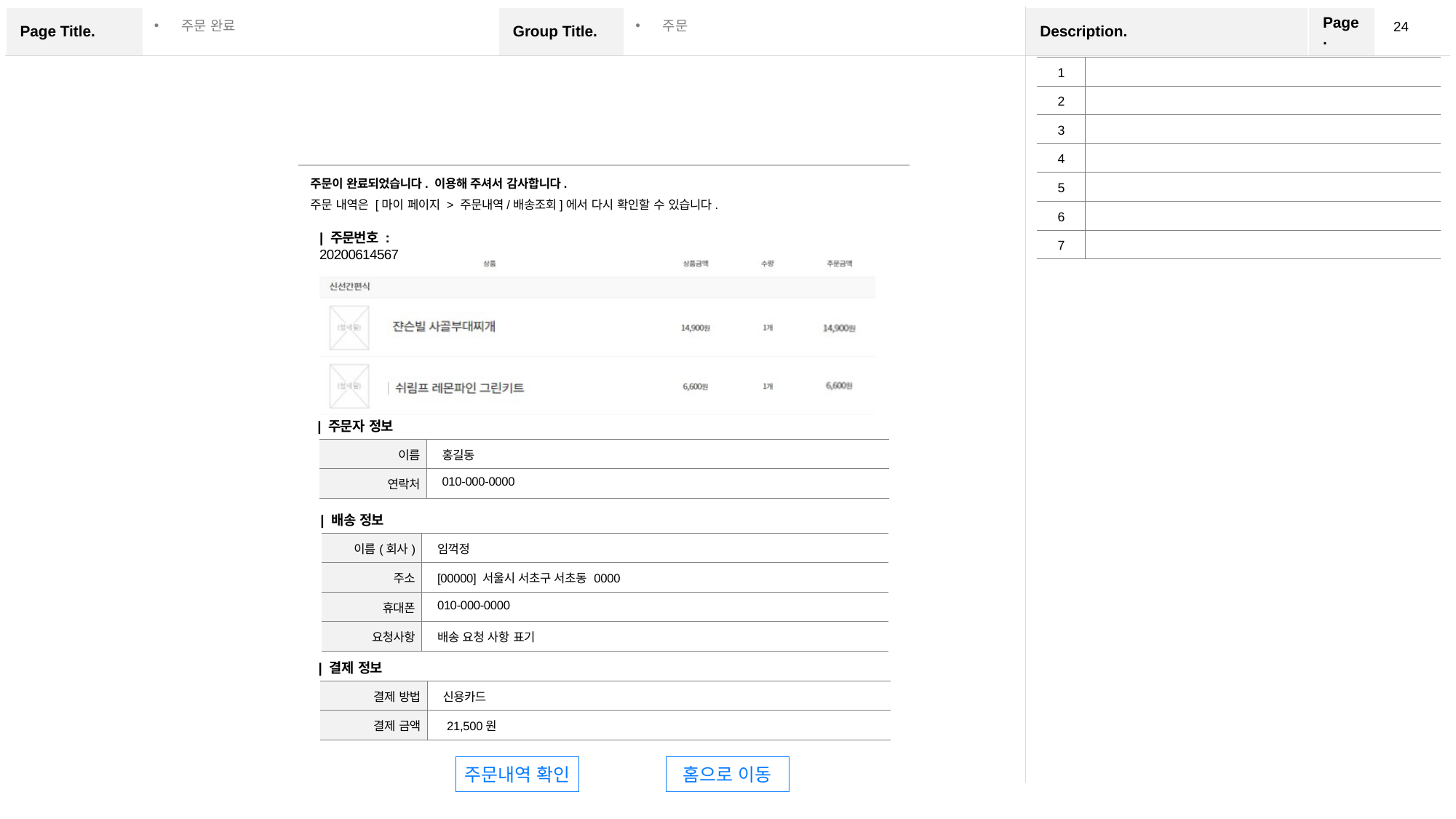

24
주문 완료
주문
| 1 |  |
| --- | --- |
| 2 |  |
| 3 |  |
| 4 |  |
| 5 |  |
| 6 |  |
| 7 |  |

주문이 완료되었습니다. 이용해 주셔서 감사합니다.
주문 내역은 [마이 페이지 > 주문내역/배송조회]에서 다시 확인할 수 있습니다.
| 주문번호 : 20200614567

| 주문자 정보
| 이름 | 홍길동 |
| --- | --- |
| 연락처 | 010-000-0000 |
| 배송 정보
| 이름(회사) | 임꺽정 |
| --- | --- |
| 주소 | [00000] 서울시 서초구 서초동 0000 |
| 휴대폰 | 010-000-0000 |
| 요청사항 | 배송 요청 사항 표기 |
| 결제 정보
| 결제 방법 | 신용카드 |
| --- | --- |
| 결제 금액 | 21,500원 |
주문내역 확인
홈으로 이동